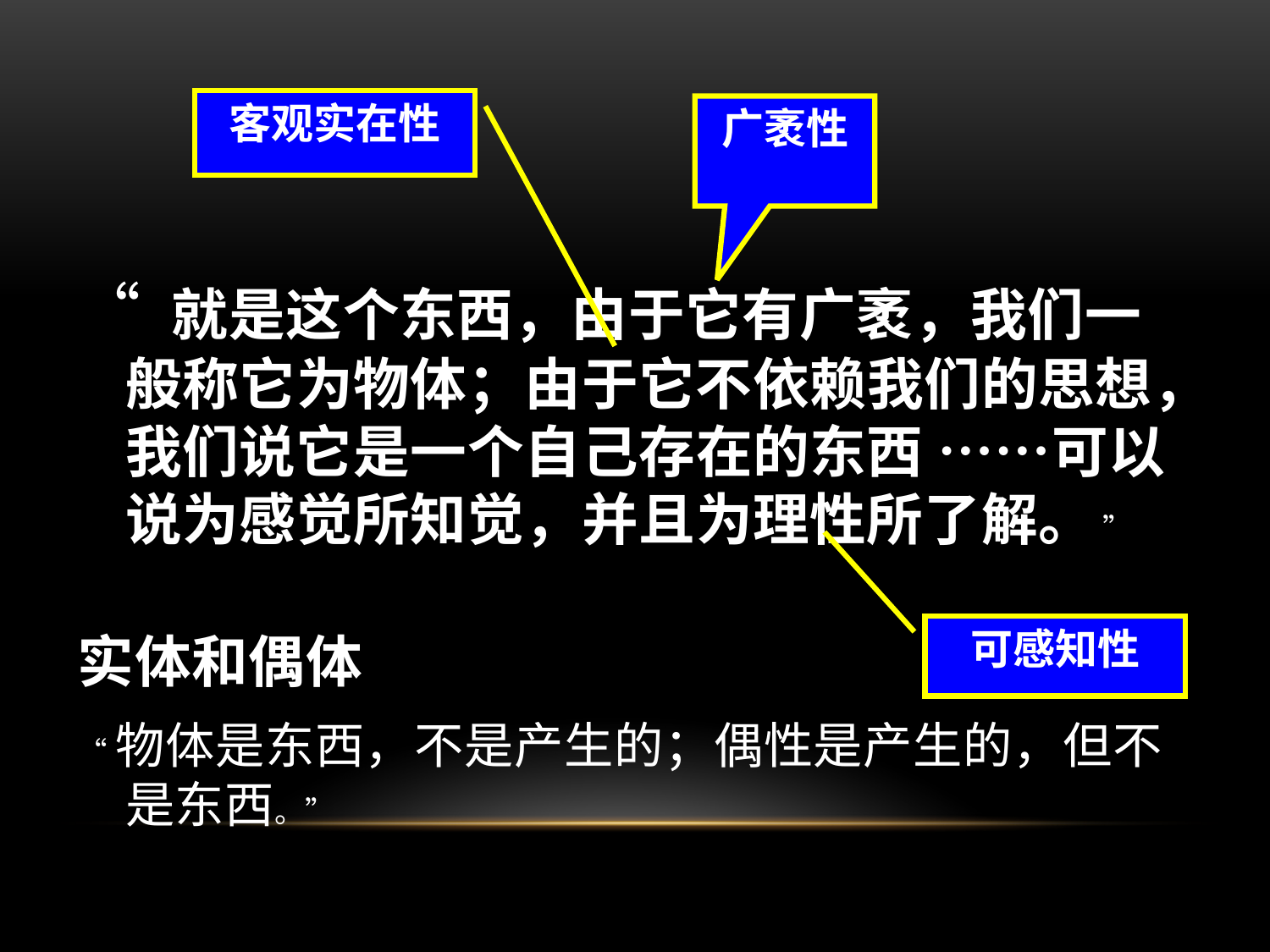

客观实在性
广袤性
“ 就是这个东西，由于它有广袤，我们一般称它为物体；由于它不依赖我们的思想，我们说它是一个自己存在的东西 ……可以说为感觉所知觉，并且为理性所了解。 ”

实体和偶体
“物体是东西，不是产生的；偶性是产生的，但不是东西。”
可感知性